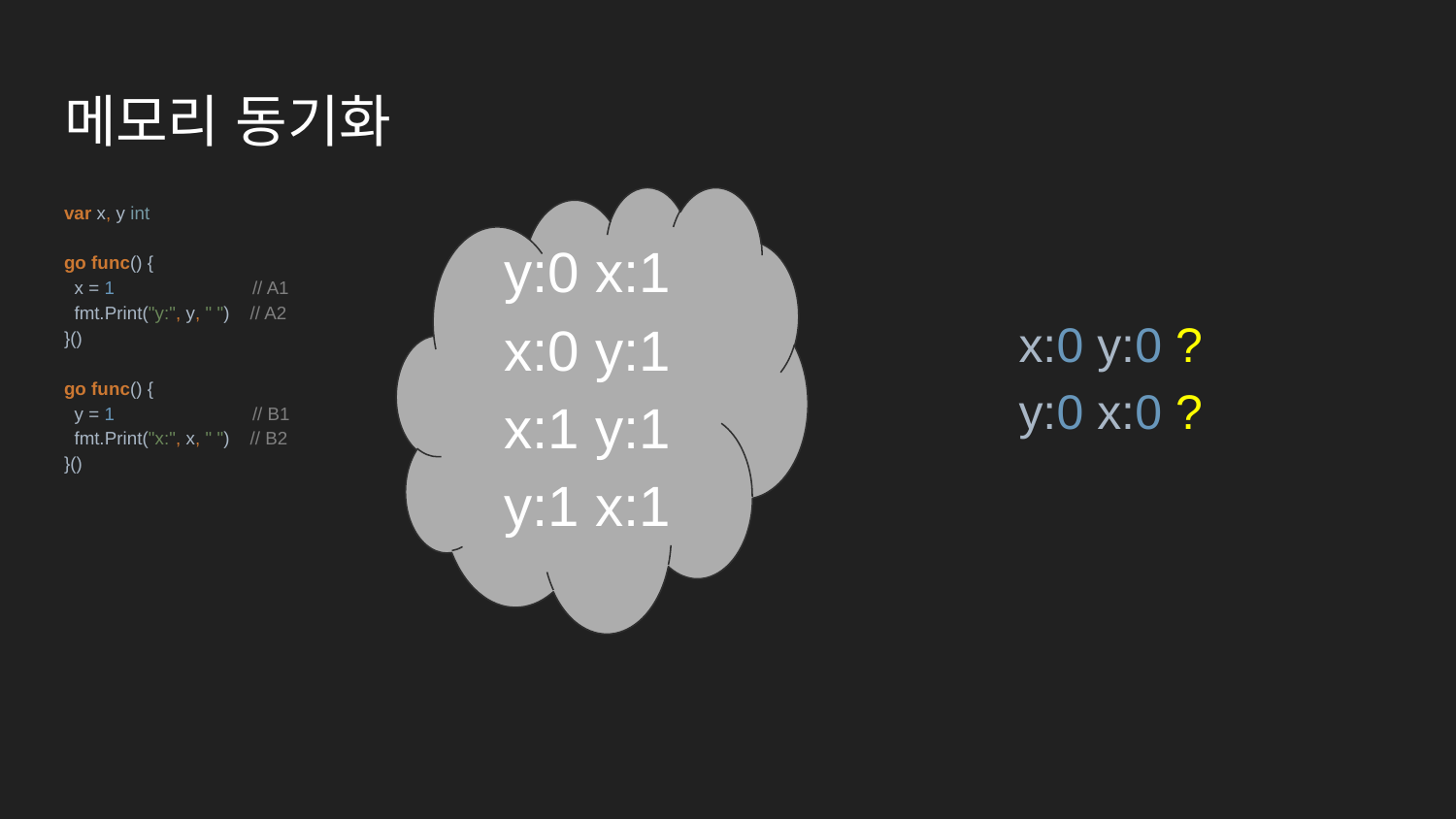

# 메모리 동기화
var x, y int

go func() {
  x = 1                           // A1
  fmt.Print("y:", y, " ")    // A2
}()

go func() {
  y = 1                           // B1
  fmt.Print("x:", x, " ")    // B2
}()

y:0 x:1
x:0 y:1
x:1 y:1
y:1 x:1

x:0 y:0 ?
y:0 x:0 ?